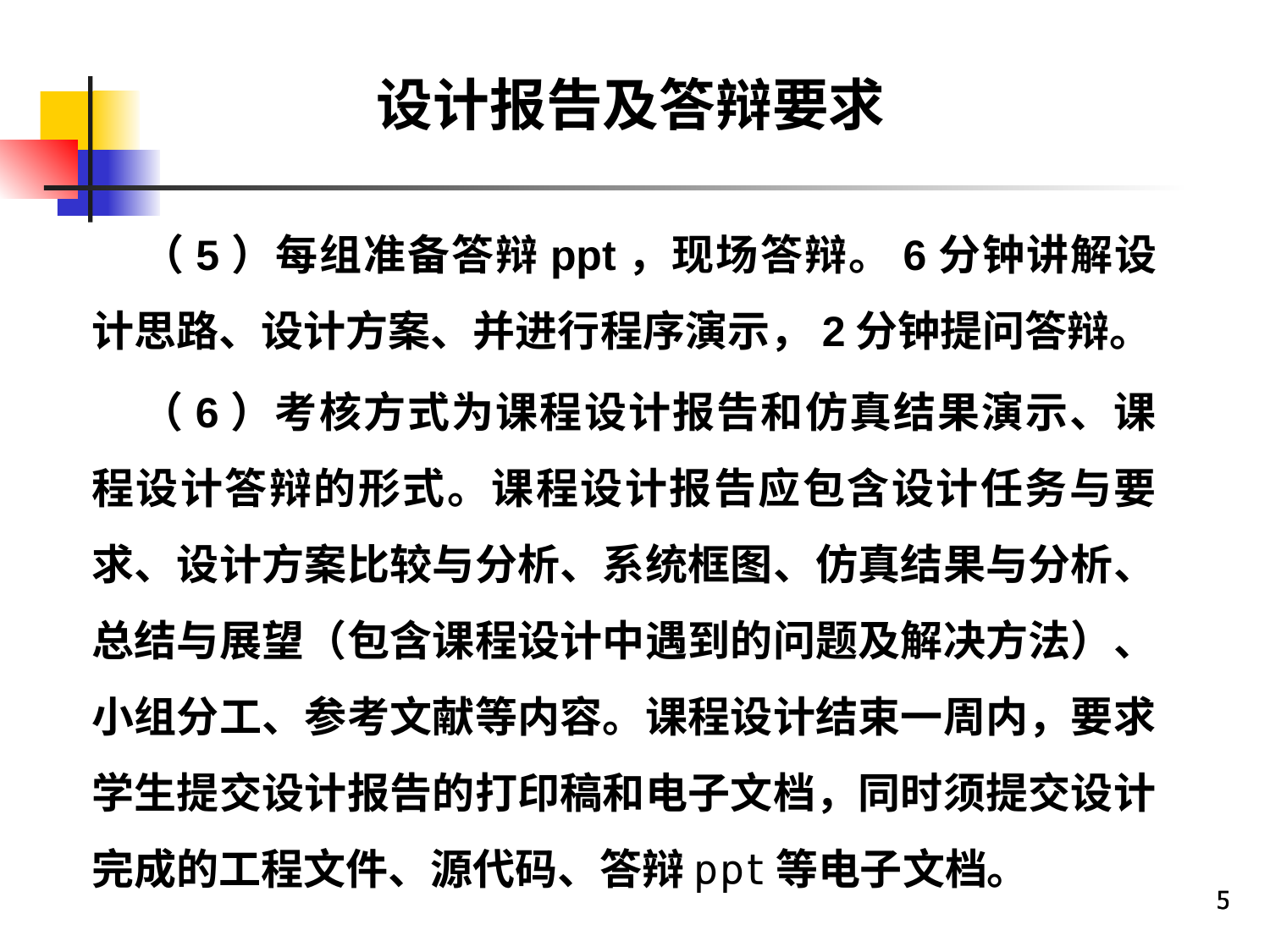

设计报告及答辩要求
（5）每组准备答辩ppt，现场答辩。6分钟讲解设计思路、设计方案、并进行程序演示，2分钟提问答辩。
（6）考核方式为课程设计报告和仿真结果演示、课程设计答辩的形式。课程设计报告应包含设计任务与要求、设计方案比较与分析、系统框图、仿真结果与分析、总结与展望（包含课程设计中遇到的问题及解决方法）、小组分工、参考文献等内容。课程设计结束一周内，要求学生提交设计报告的打印稿和电子文档，同时须提交设计完成的工程文件、源代码、答辩ppt等电子文档。

5
5